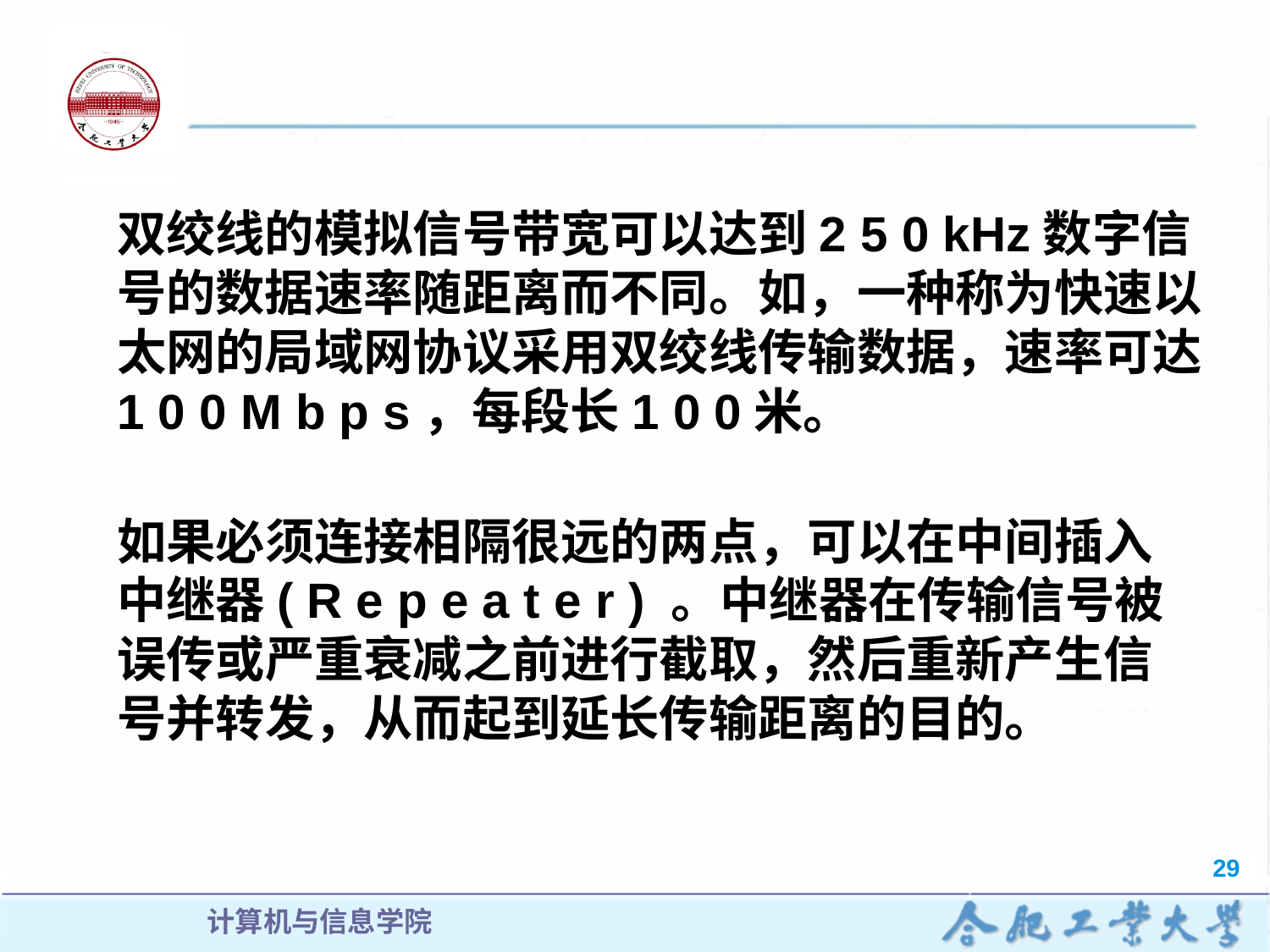

双绞线的模拟信号带宽可以达到2 5 0 kHz数字信号的数据速率随距离而不同。如，一种称为快速以太网的局域网协议采用双绞线传输数据，速率可达1 0 0 M b p s，每段长1 0 0米。
如果必须连接相隔很远的两点，可以在中间插入中继器( R e p e a t e r ) 。中继器在传输信号被误传或严重衰减之前进行截取，然后重新产生信号并转发，从而起到延长传输距离的目的。